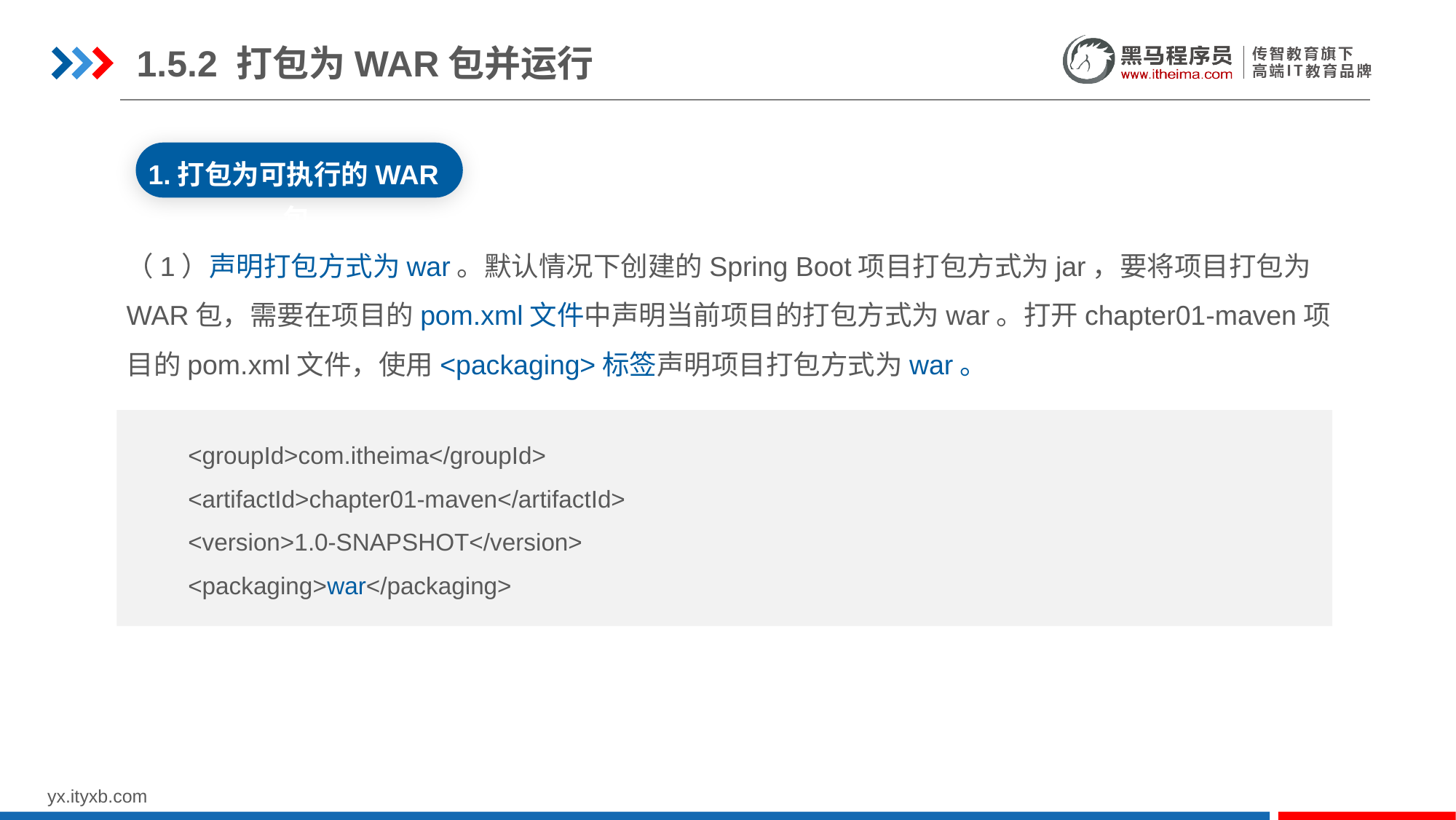

1.5.2 打包为WAR包并运行
1.打包为可执行的WAR包

（1）声明打包方式为war。默认情况下创建的Spring Boot项目打包方式为jar，要将项目打包为WAR包，需要在项目的pom.xml文件中声明当前项目的打包方式为war。打开chapter01-maven项目的pom.xml文件，使用<packaging>标签声明项目打包方式为war。

<groupId>com.itheima</groupId>
<artifactId>chapter01-maven</artifactId>
<version>1.0-SNAPSHOT</version>
<packaging>war</packaging>